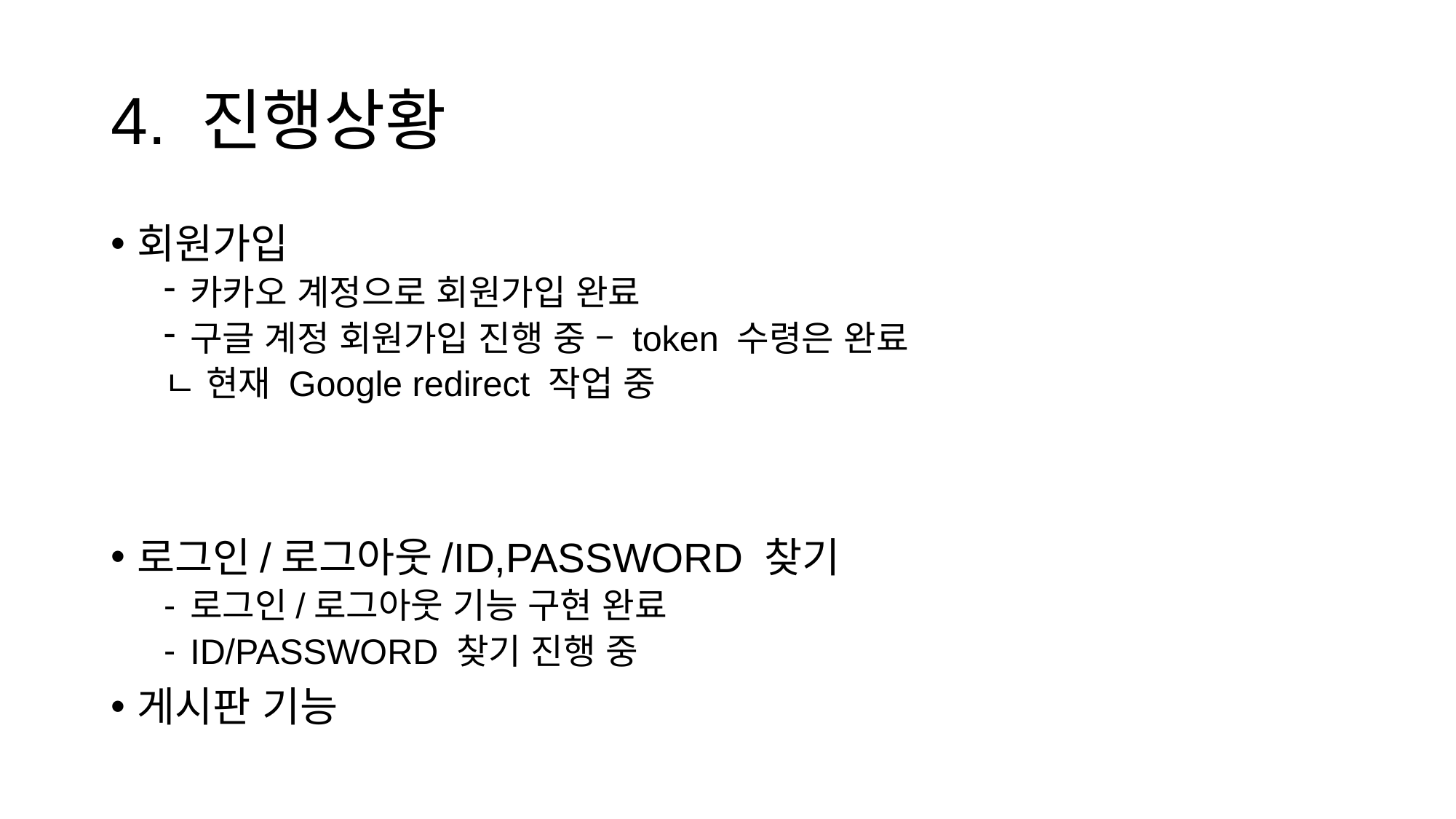

# 4. 진행상황
회원가입
카카오 계정으로 회원가입 완료
구글 계정 회원가입 진행 중 – token 수령은 완료
ㄴ 현재 Google redirect 작업 중

로그인/로그아웃/ID,PASSWORD 찾기
로그인/로그아웃 기능 구현 완료
ID/PASSWORD 찾기 진행 중
게시판 기능